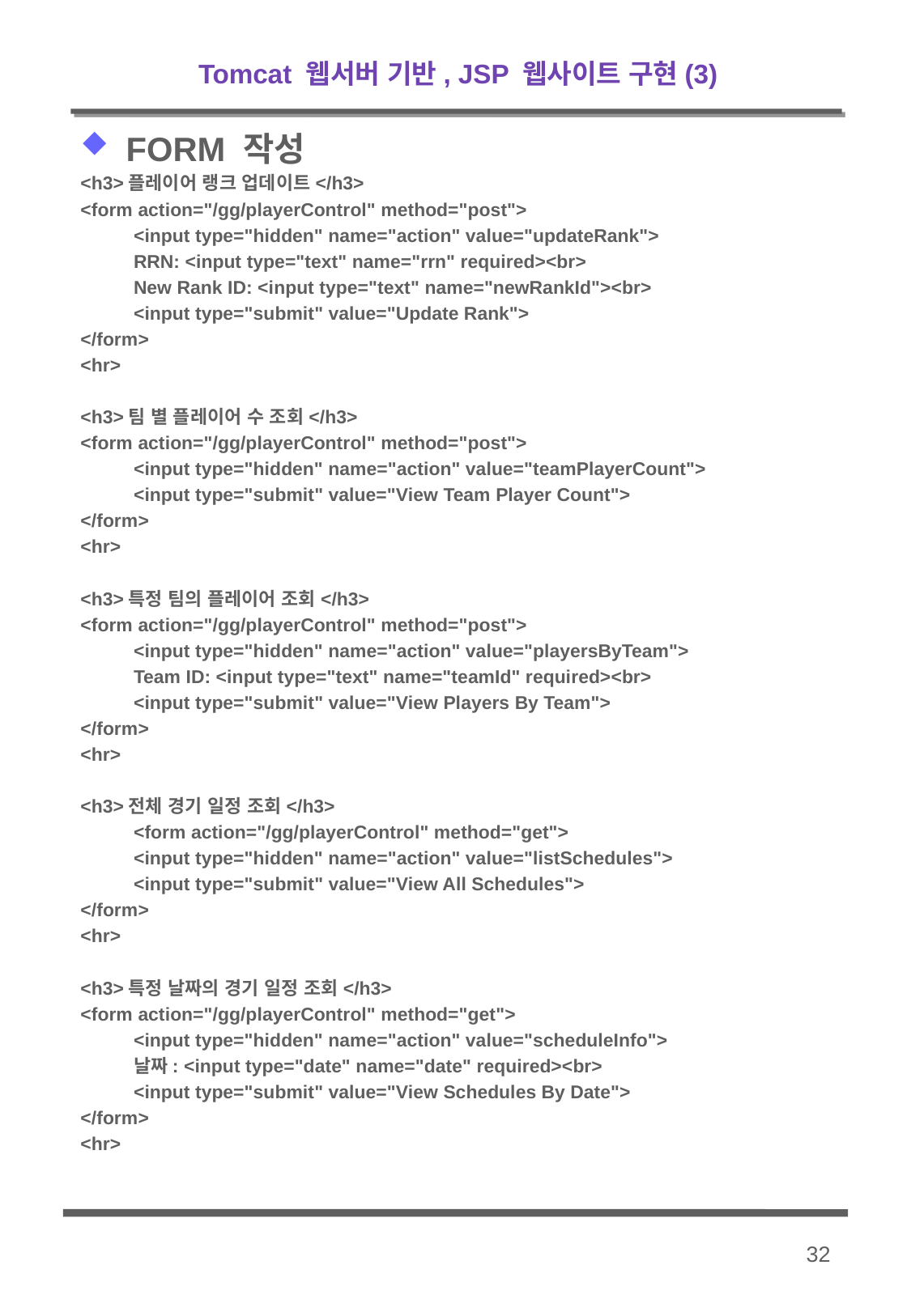

# Tomcat 웹서버 기반, JSP 웹사이트 구현(3)
FORM 작성
<h3>플레이어 랭크 업데이트</h3>
<form action="/gg/playerControl" method="post">
<input type="hidden" name="action" value="updateRank">
RRN: <input type="text" name="rrn" required><br>
New Rank ID: <input type="text" name="newRankId"><br>
<input type="submit" value="Update Rank">
</form>
<hr>

<h3>팀 별 플레이어 수 조회</h3>
<form action="/gg/playerControl" method="post">
<input type="hidden" name="action" value="teamPlayerCount">
<input type="submit" value="View Team Player Count">
</form>
<hr>

<h3>특정 팀의 플레이어 조회</h3>
<form action="/gg/playerControl" method="post">
<input type="hidden" name="action" value="playersByTeam">
Team ID: <input type="text" name="teamId" required><br>
<input type="submit" value="View Players By Team">
</form>
<hr>

<h3>전체 경기 일정 조회</h3>
<form action="/gg/playerControl" method="get">
<input type="hidden" name="action" value="listSchedules">
<input type="submit" value="View All Schedules">
</form>
<hr>

<h3>특정 날짜의 경기 일정 조회</h3>
<form action="/gg/playerControl" method="get">
<input type="hidden" name="action" value="scheduleInfo">
날짜: <input type="date" name="date" required><br>
<input type="submit" value="View Schedules By Date">
</form>
<hr>

32